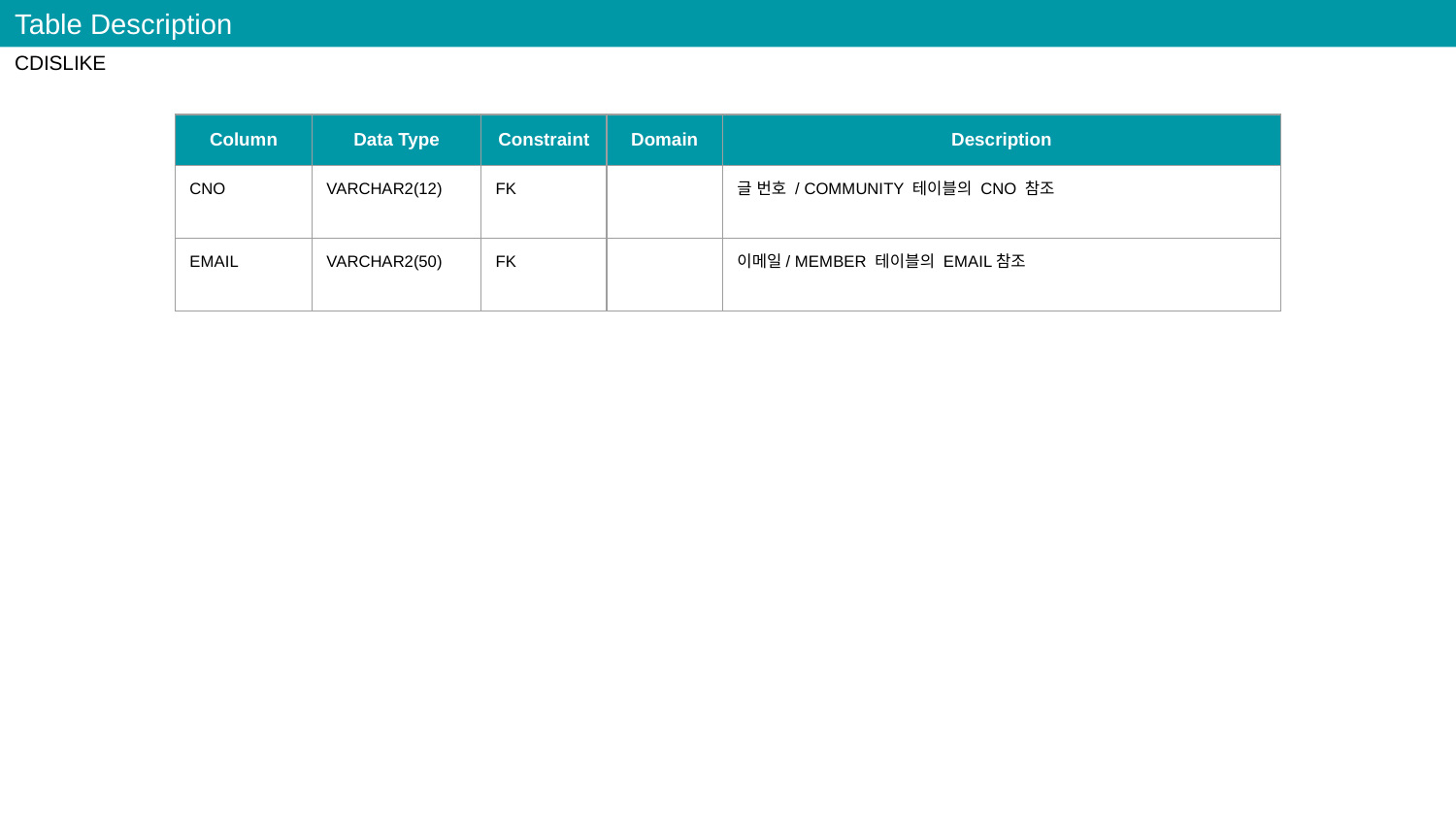

Table Description
CDISLIKE
| Column | Data Type | Constraint | Domain | Description |
| --- | --- | --- | --- | --- |
| CNO | VARCHAR2(12) | FK |  | 글 번호 / COMMUNITY 테이블의 CNO 참조 |
| EMAIL | VARCHAR2(50) | FK |  | 이메일/ MEMBER 테이블의 EMAIL참조 |